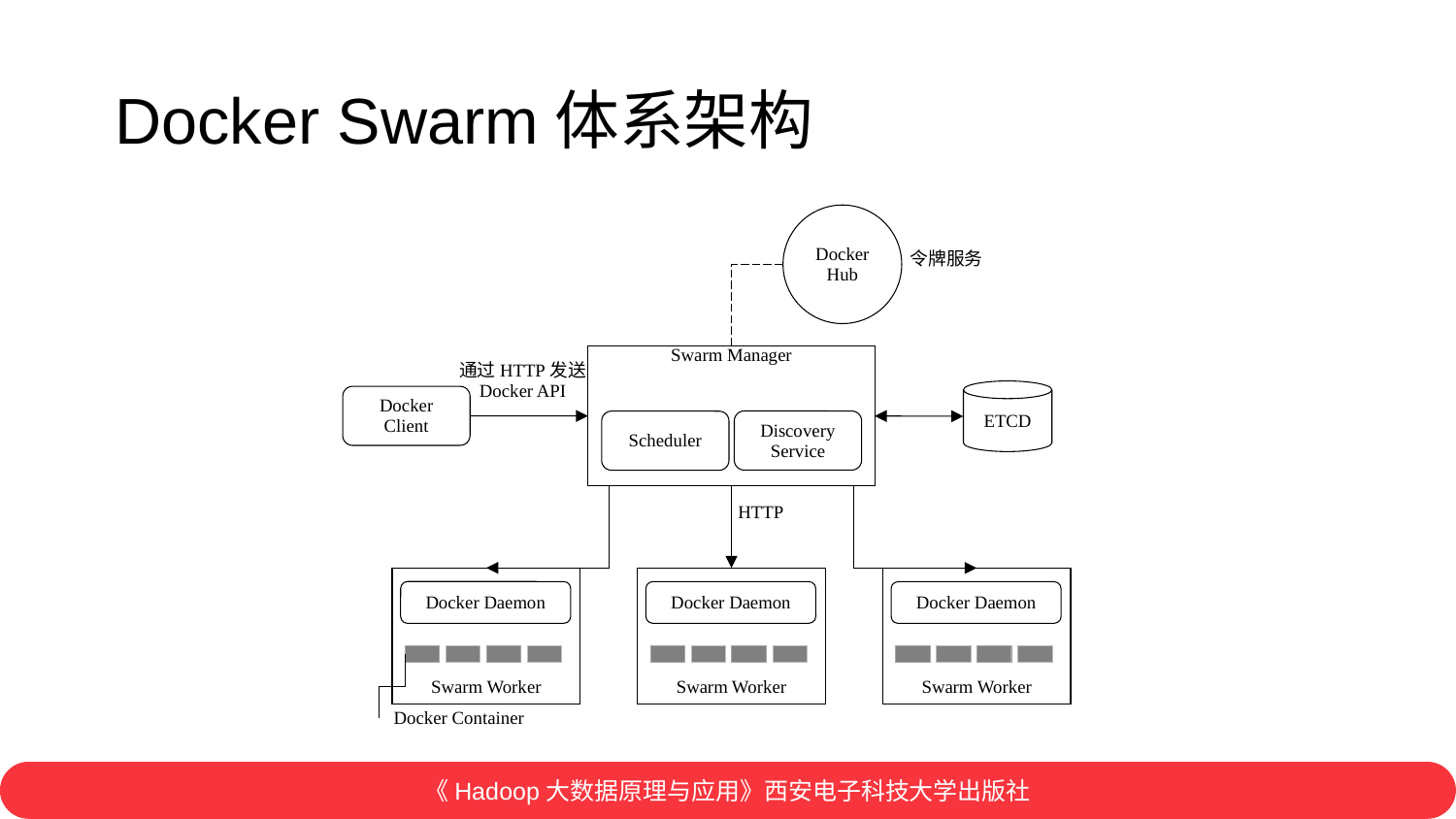

# Docker Swarm体系架构

Docker
Hub
令牌服务
Swarm Manager

通过HTTP发送
Docker API
ETCD
Docker
Client
Discovery
Service
Scheduler
HTTP

Swarm Worker

Swarm Worker

Swarm Worker
Docker Daemon
Docker Daemon
Docker Daemon

Docker Container